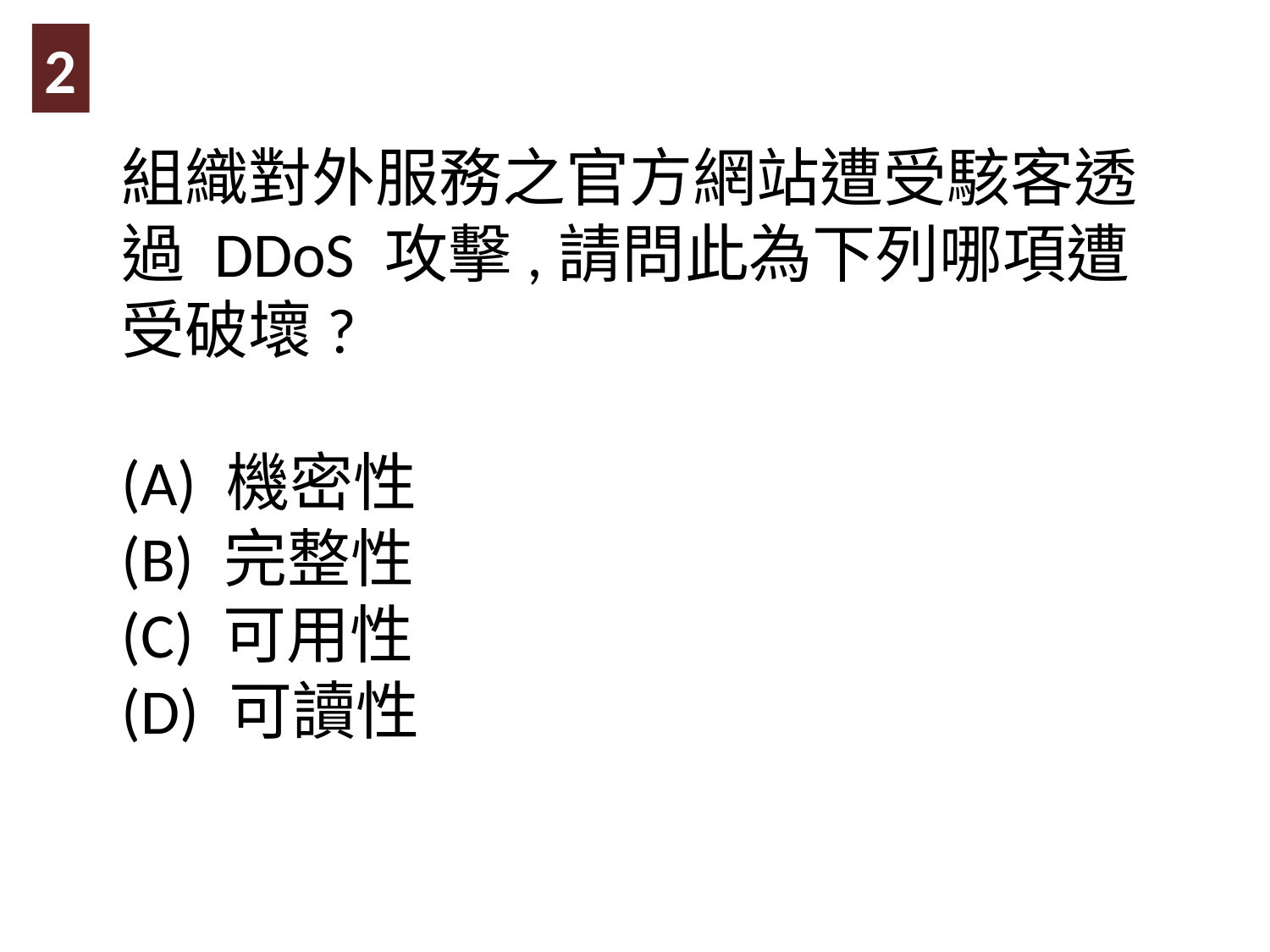

2
組織對外服務之官方網站遭受駭客透過 DDoS 攻擊,請問此為下列哪項遭受破壞?

(A) 機密性
(B) 完整性
(C) 可用性
(D) 可讀性